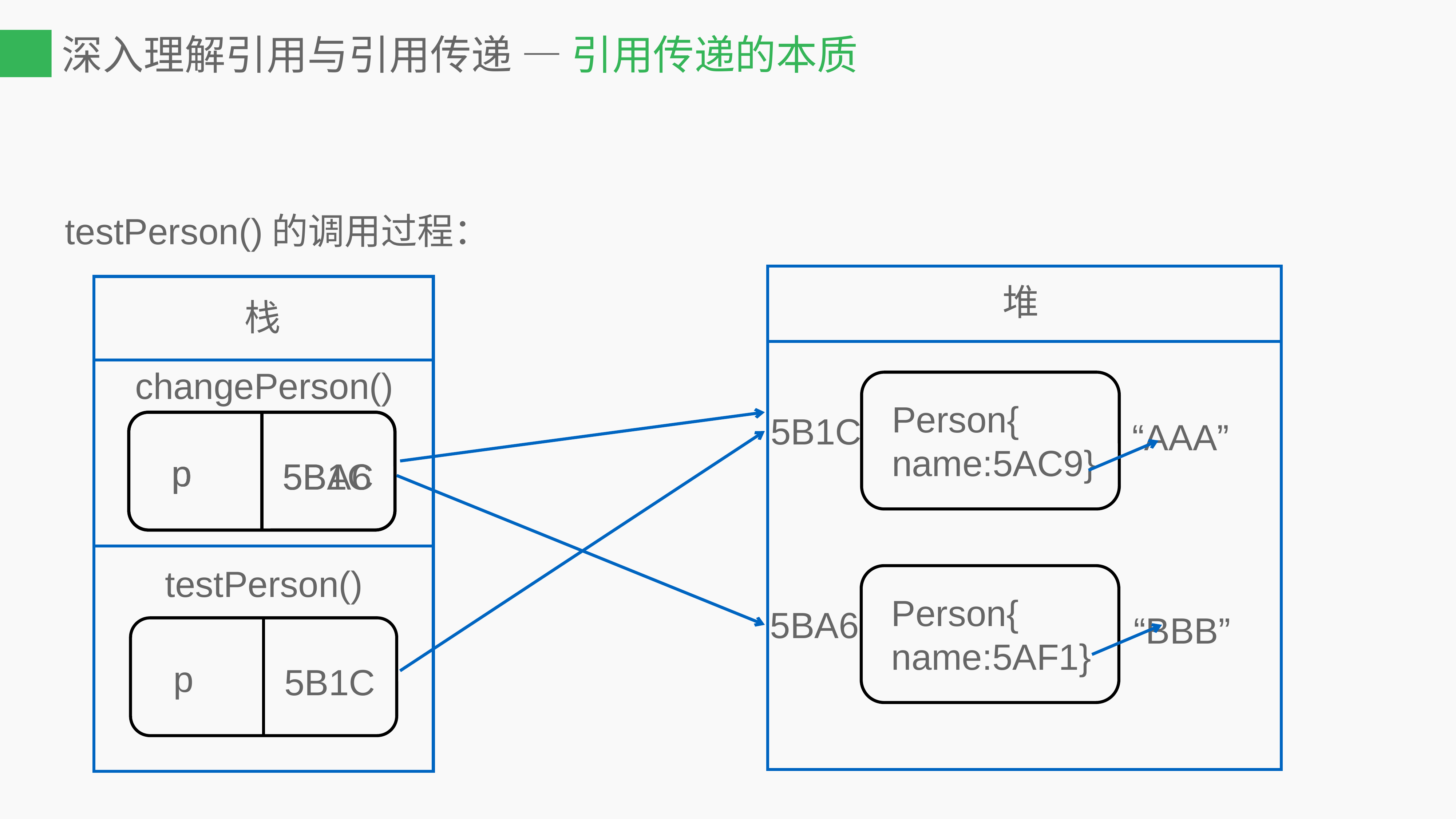

# 深入理解引用与引用传递 — 引用传递的本质
testPerson()的调用过程：

堆

栈
changePerson()

Person{
name:5AC9}
5B1C
“AAA”

p
5B1C

p
5BA6

p

testPerson()

Person{
name:5AF1}
5BA6
“BBB”

p
5B1C